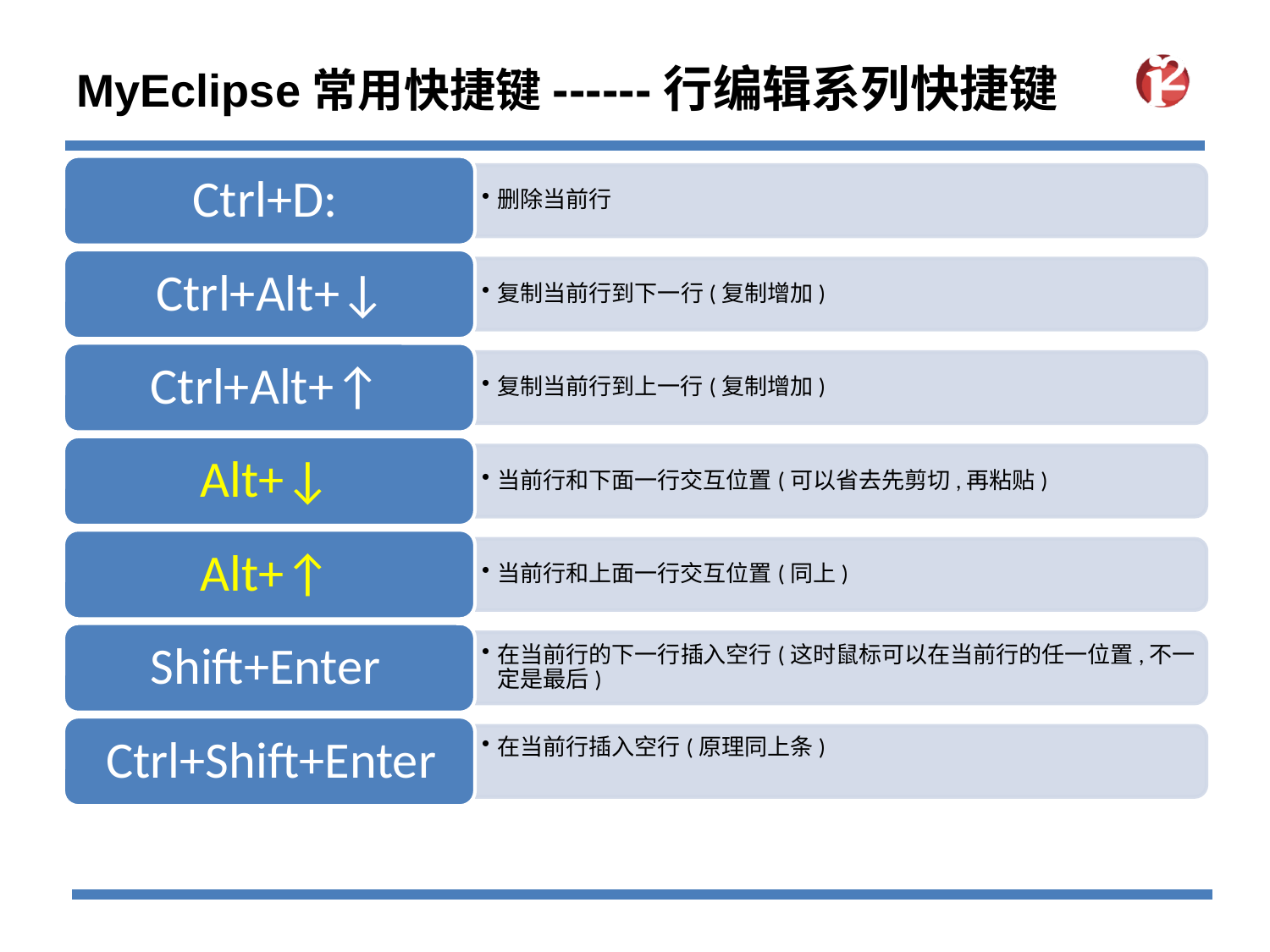

# MyEclipse常用快捷键------行编辑系列快捷键
删除当前行
Ctrl+D:
复制当前行到下一行(复制增加)
Ctrl+Alt+↓
复制当前行到上一行(复制增加)
Ctrl+Alt+↑
当前行和下面一行交互位置(可以省去先剪切,再粘贴)
Alt+↓
当前行和上面一行交互位置(同上)
Alt+↑
在当前行的下一行插入空行(这时鼠标可以在当前行的任一位置,不一定是最后)
Shift+Enter
在当前行插入空行(原理同上条)
Ctrl+Shift+Enter